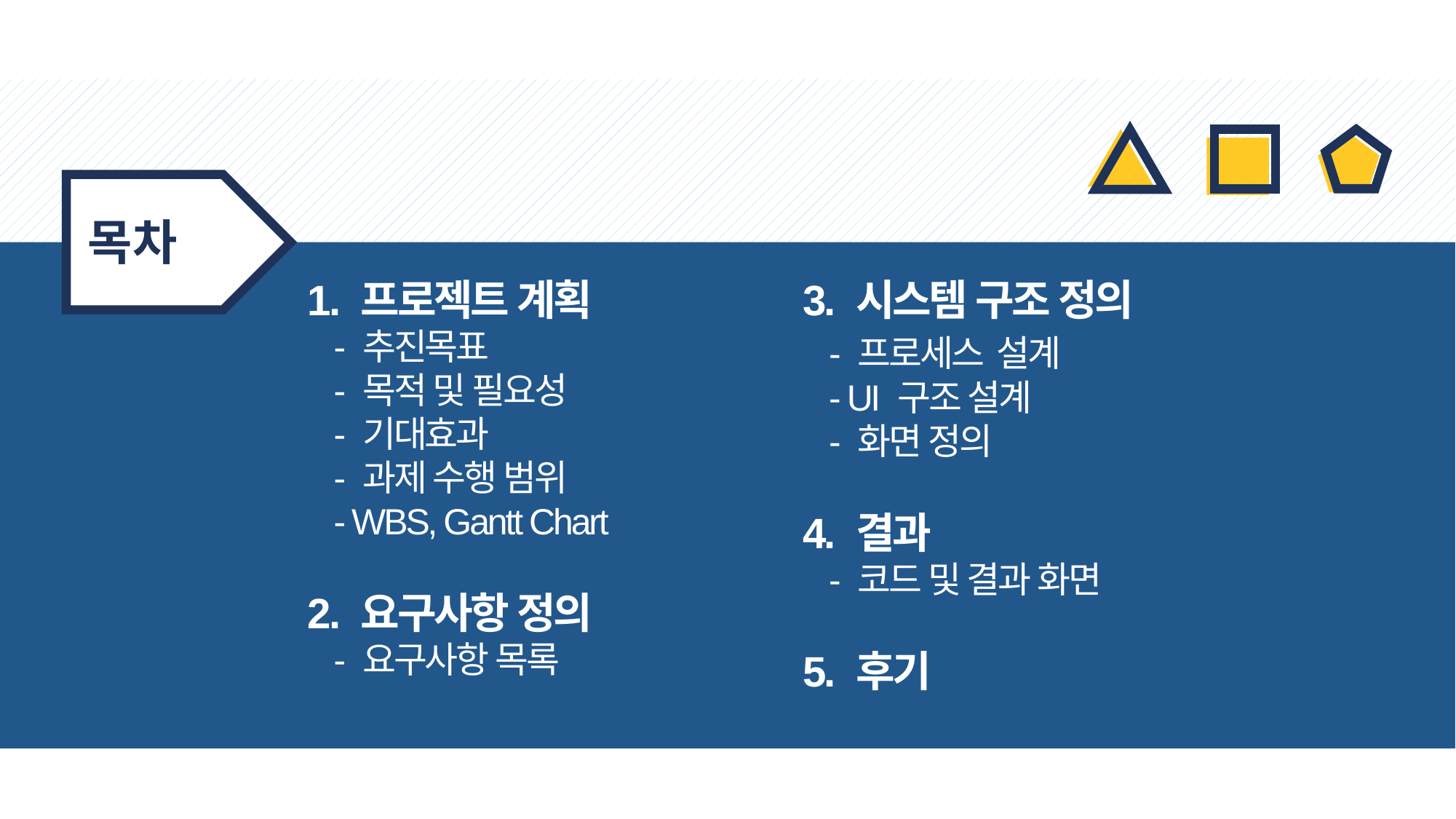

목차

1. 프로젝트 계획
   - 추진목표
   - 목적 및 필요성
   - 기대효과
   - 과제 수행 범위
   - WBS, Gantt Chart

2. 요구사항 정의
   - 요구사항 목록
3. 시스템 구조 정의
   - 프로세스 설계
   - UI 구조 설계
   - 화면 정의

4. 결과
   - 코드 및 결과 화면

5. 후기